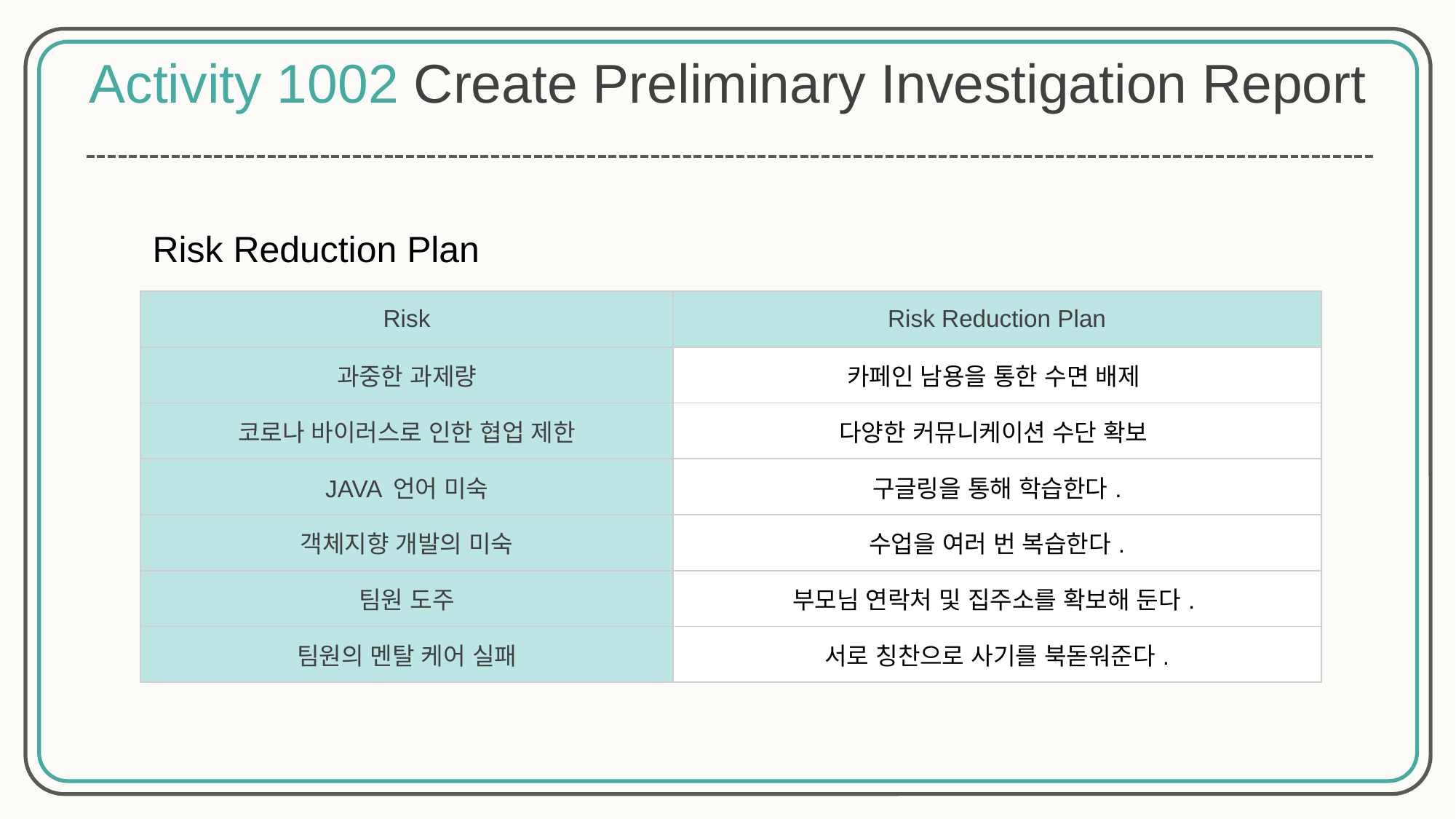

Activity 1002 Create Preliminary Investigation Report
Risk Reduction Plan
| Risk | Risk Reduction Plan |
| --- | --- |
| 과중한 과제량 | 카페인 남용을 통한 수면 배제 |
| 코로나 바이러스로 인한 협업 제한 | 다양한 커뮤니케이션 수단 확보 |
| JAVA 언어 미숙 | 구글링을 통해 학습한다. |
| 객체지향 개발의 미숙 | 수업을 여러 번 복습한다. |
| 팀원 도주 | 부모님 연락처 및 집주소를 확보해 둔다. |
| 팀원의 멘탈 케어 실패 | 서로 칭찬으로 사기를 북돋워준다. |